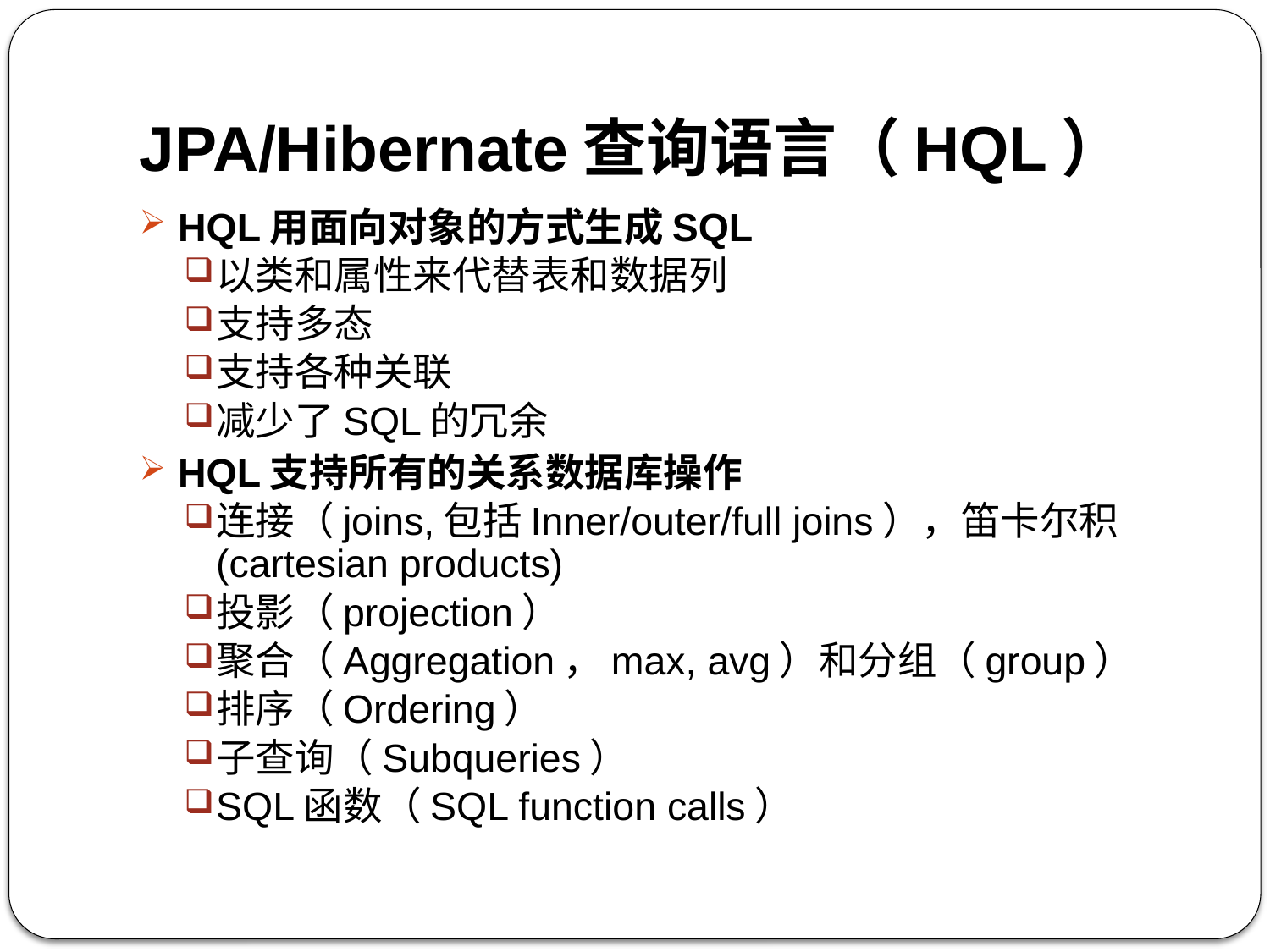

# JPA/Hibernate查询语言（HQL）
HQL用面向对象的方式生成SQL
以类和属性来代替表和数据列
支持多态
支持各种关联
减少了SQL的冗余
HQL支持所有的关系数据库操作
连接（joins,包括Inner/outer/full joins），笛卡尔积(cartesian products)
投影（projection）
聚合（Aggregation，max, avg）和分组（group）
排序（Ordering）
子查询（Subqueries）
SQL函数（SQL function calls）